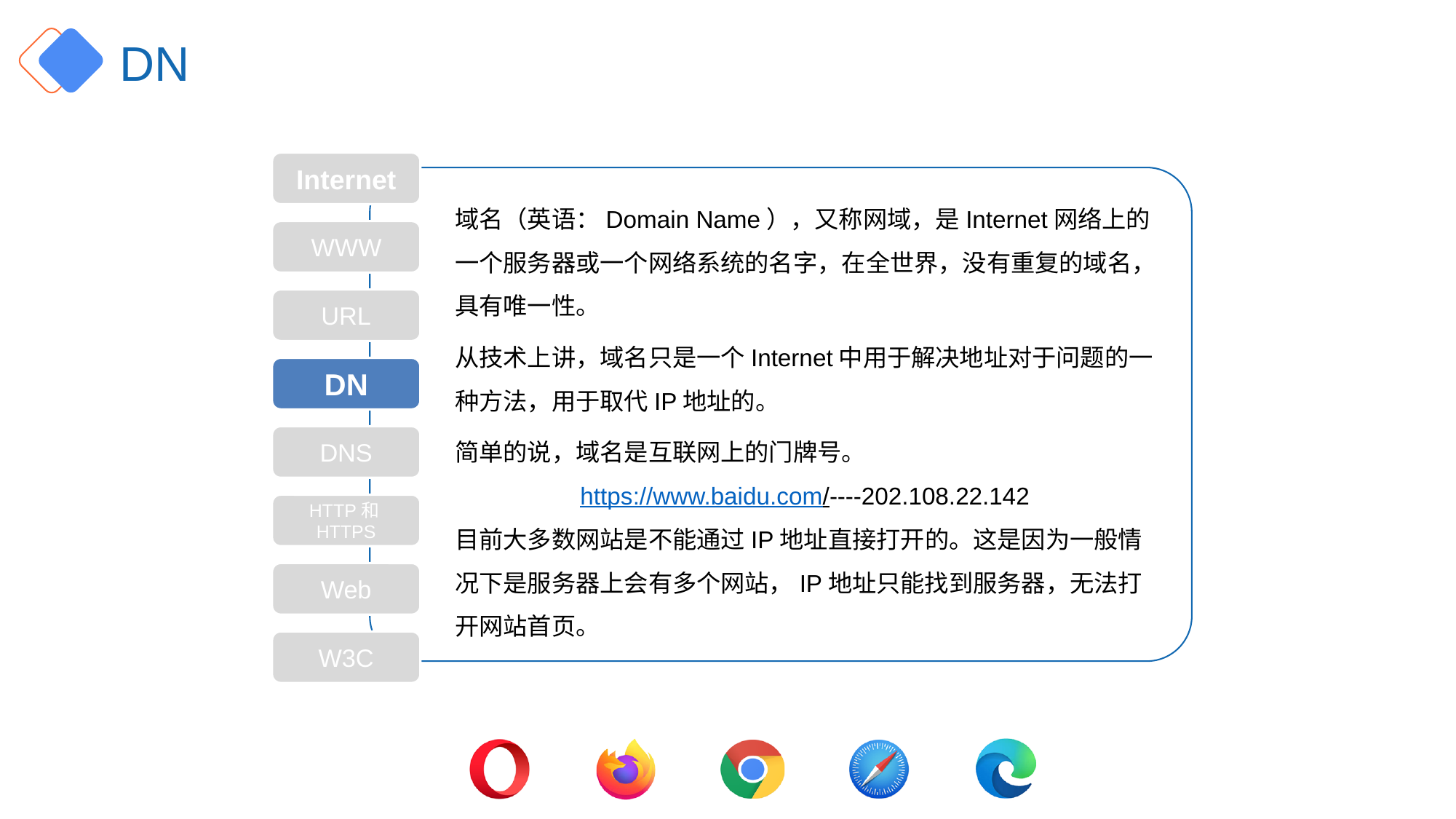

# DN
Internet

域名（英语：Domain Name），又称网域，是Internet网络上的一个服务器或一个网络系统的名字，在全世界，没有重复的域名，具有唯一性。
从技术上讲，域名只是一个Internet中用于解决地址对于问题的一种方法，用于取代IP地址的。
简单的说，域名是互联网上的门牌号。
https://www.baidu.com/----202.108.22.142
目前大多数网站是不能通过IP地址直接打开的。这是因为一般情况下是服务器上会有多个网站，IP地址只能找到服务器，无法打开网站首页。
WWW
URL
DN
DNS
HTTP和HTTPS
Web
W3C